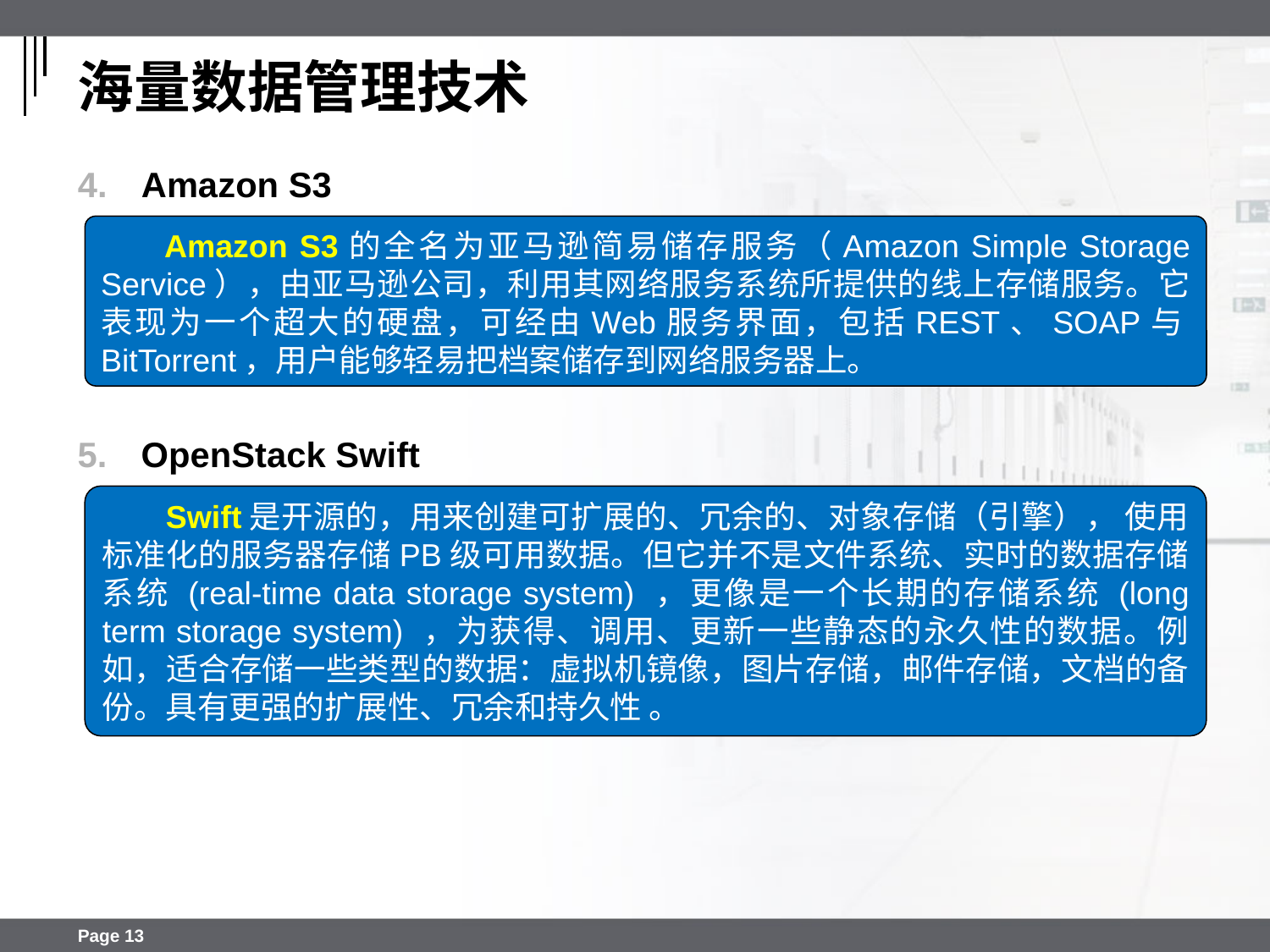

# 海量数据管理技术
Amazon S3

Amazon S3的全名为亚马逊简易储存服务（Amazon Simple Storage Service），由亚马逊公司，利用其网络服务系统所提供的线上存储服务。它表现为一个超大的硬盘，可经由Web服务界面，包括REST、SOAP与BitTorrent，用户能够轻易把档案储存到网络服务器上。
OpenStack Swift

Swift是开源的，用来创建可扩展的、冗余的、对象存储（引擎）， 使用标准化的服务器存储PB级可用数据。但它并不是文件系统、实时的数据存储系统 (real-time data storage system) ，更像是一个长期的存储系统 (long term storage system) ，为获得、调用、更新一些静态的永久性的数据。例如，适合存储一些类型的数据：虚拟机镜像，图片存储，邮件存储，文档的备份。具有更强的扩展性、冗余和持久性 。
Page 13